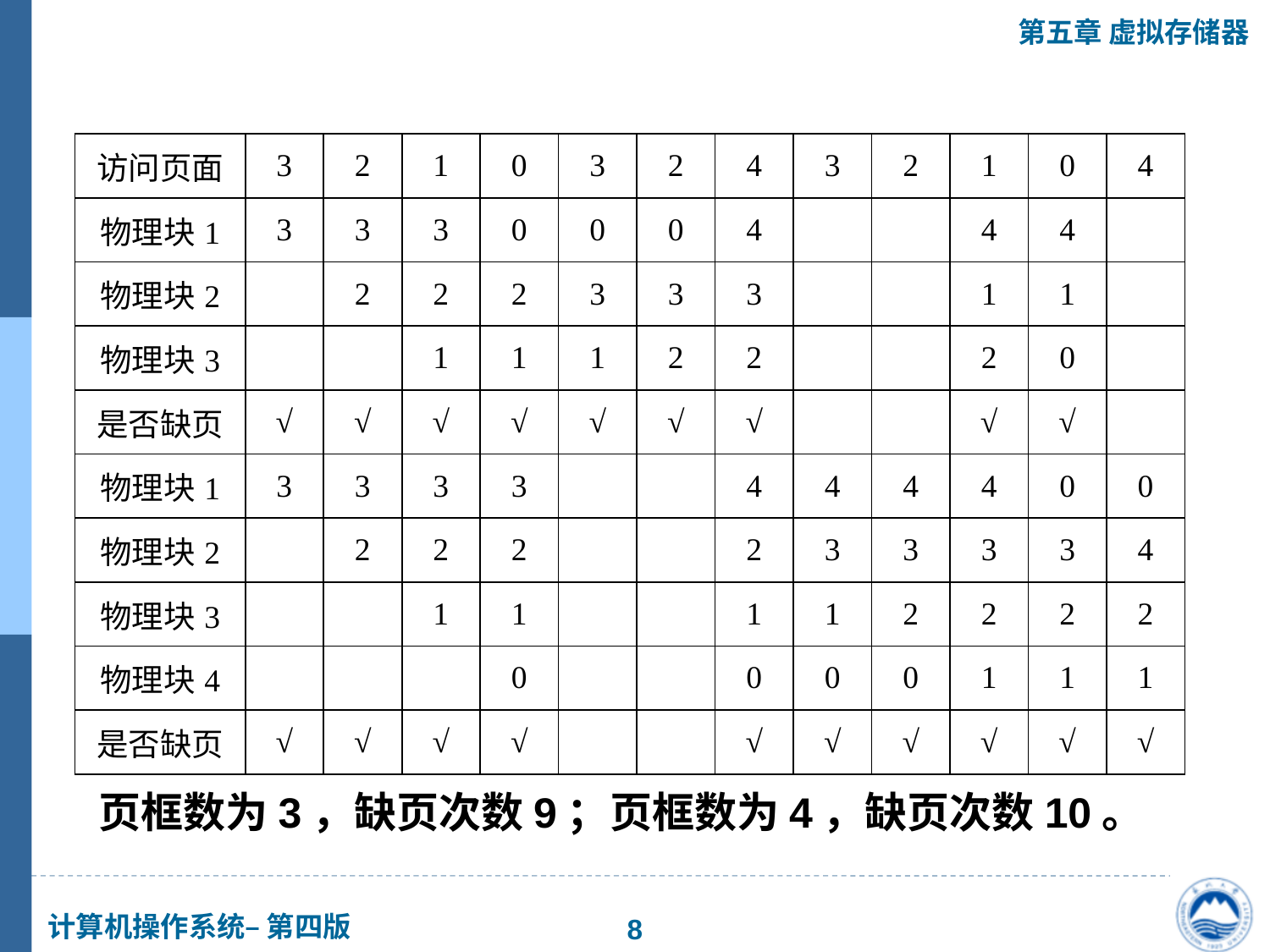

| 访问页面 | 3 | 2 | 1 | 0 | 3 | 2 | 4 | 3 | 2 | 1 | 0 | 4 |
| --- | --- | --- | --- | --- | --- | --- | --- | --- | --- | --- | --- | --- |
| 物理块1 | 3 | 3 | 3 | 0 | 0 | 0 | 4 |  |  | 4 | 4 |  |
| 物理块2 |  | 2 | 2 | 2 | 3 | 3 | 3 |  |  | 1 | 1 |  |
| 物理块3 |  |  | 1 | 1 | 1 | 2 | 2 |  |  | 2 | 0 |  |
| 是否缺页 | √ | √ | √ | √ | √ | √ | √ |  |  | √ | √ |  |
| 物理块1 | 3 | 3 | 3 | 3 |  |  | 4 | 4 | 4 | 4 | 0 | 0 |
| 物理块2 |  | 2 | 2 | 2 |  |  | 2 | 3 | 3 | 3 | 3 | 4 |
| 物理块3 |  |  | 1 | 1 |  |  | 1 | 1 | 2 | 2 | 2 | 2 |
| 物理块4 |  |  |  | 0 |  |  | 0 | 0 | 0 | 1 | 1 | 1 |
| 是否缺页 | √ | √ | √ | √ |  |  | √ | √ | √ | √ | √ | √ |
页框数为3，缺页次数9；页框数为4，缺页次数10。